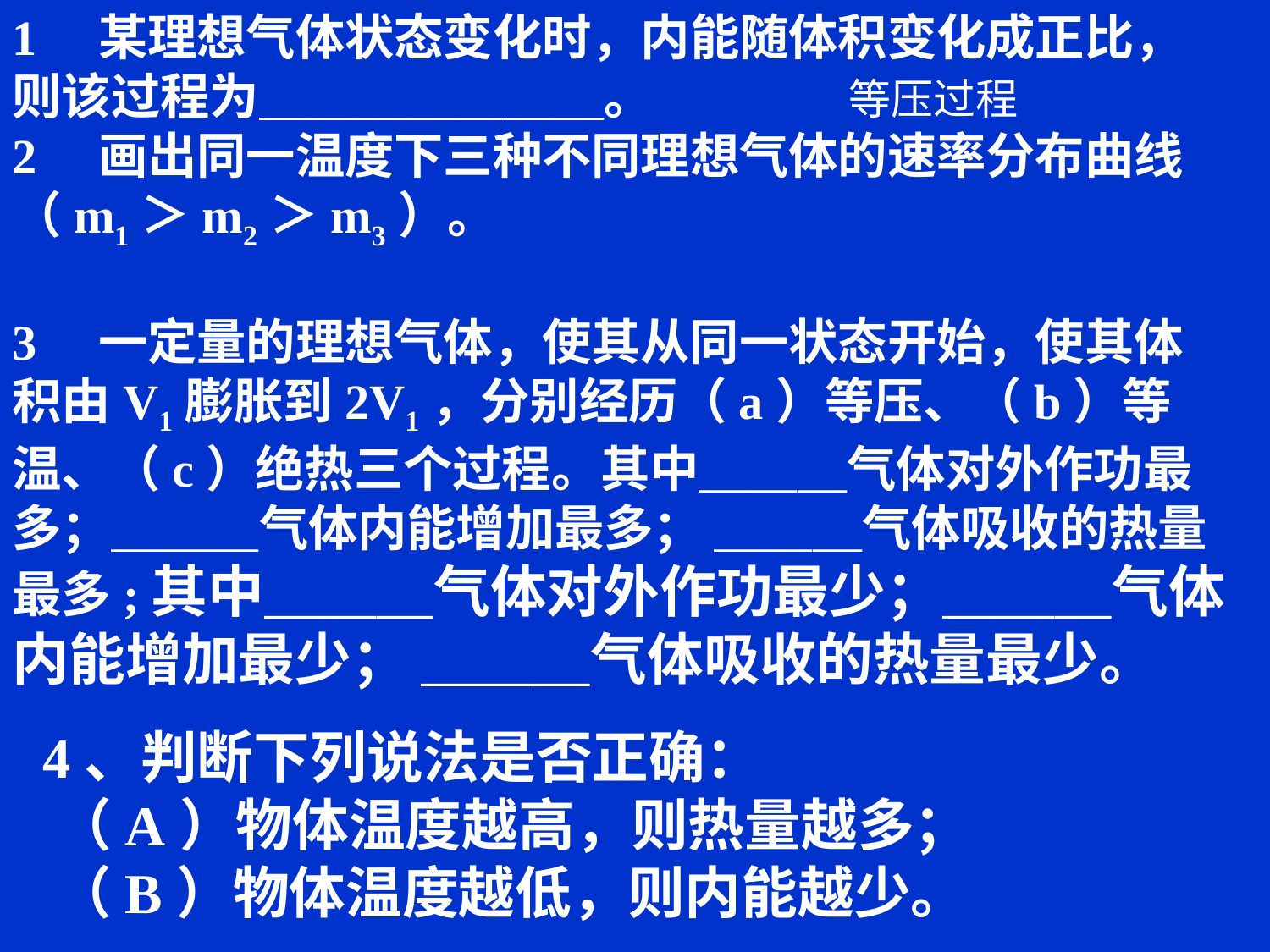

1　某理想气体状态变化时，内能随体积变化成正比，则该过程为＿＿＿＿＿＿＿。
2　画出同一温度下三种不同理想气体的速率分布曲线（m1＞m2＞m3）。

3　一定量的理想气体，使其从同一状态开始，使其体积由V1膨胀到2V1，分别经历（a）等压、（b）等温、（c）绝热三个过程。其中＿＿＿气体对外作功最多；＿＿＿气体内能增加最多； ＿＿＿气体吸收的热量最多;其中＿＿＿气体对外作功最少；＿＿＿气体内能增加最少； ＿＿＿气体吸收的热量最少。

等压过程
4、判断下列说法是否正确：
 （A）物体温度越高，则热量越多；
 （B）物体温度越低，则内能越少。